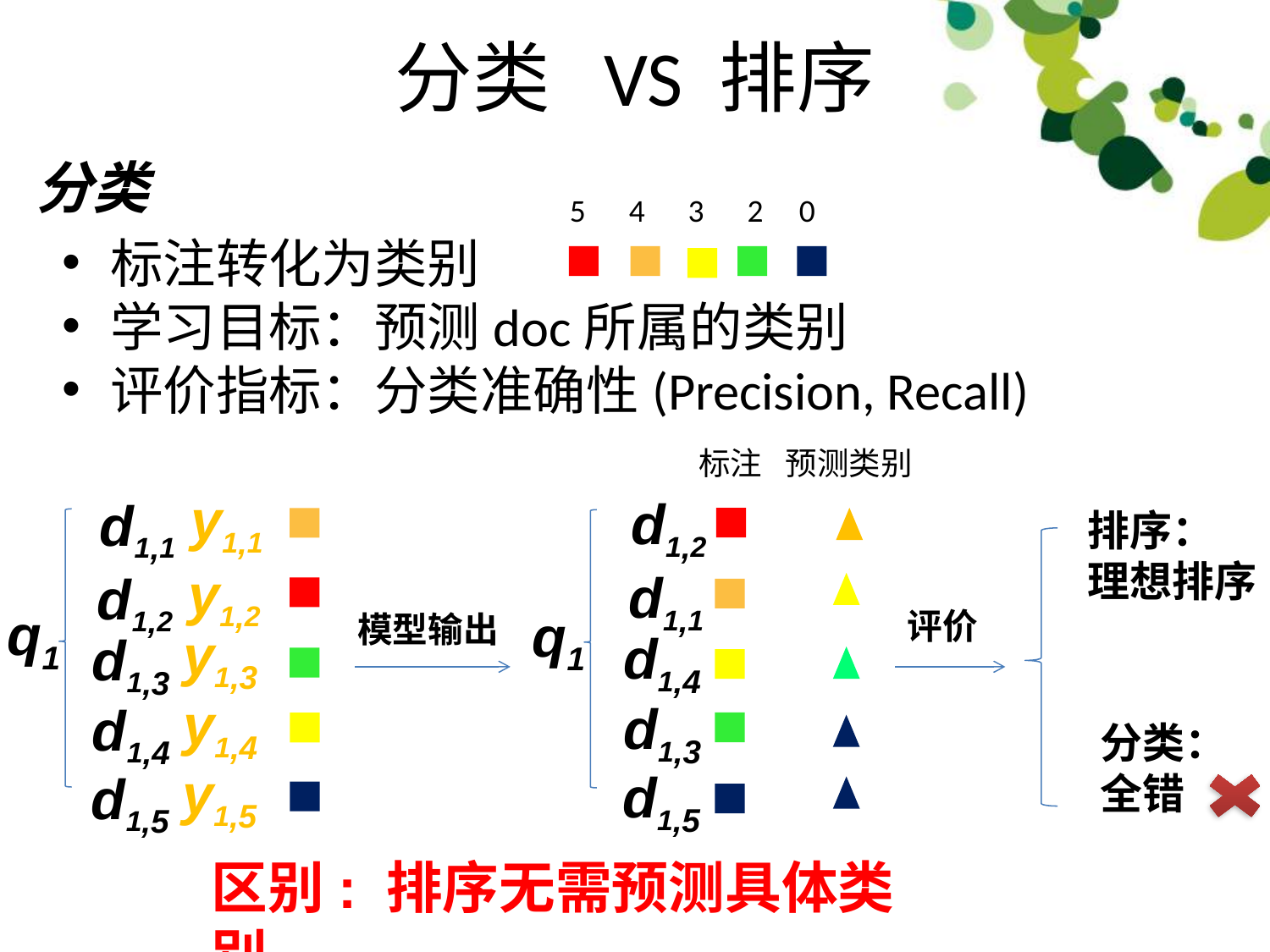

# 分类  VS 排序
分类
5      4      3      2     0

标注转化为类别
学习目标：预测doc所属的类别
评价指标：分类准确性(Precision, Recall)
标注
预测类别
y1,1
y1,2
y1,3
y1,4
y1,5
d1,1
d1,2
d1,3
d1,4
d1,5

q1
d1,2
d1,1
d1,4
d1,3
d1,5
排序：
理想排序

q1
评价
模型输出

分类：
全错

区别: 排序无需预测具体类别